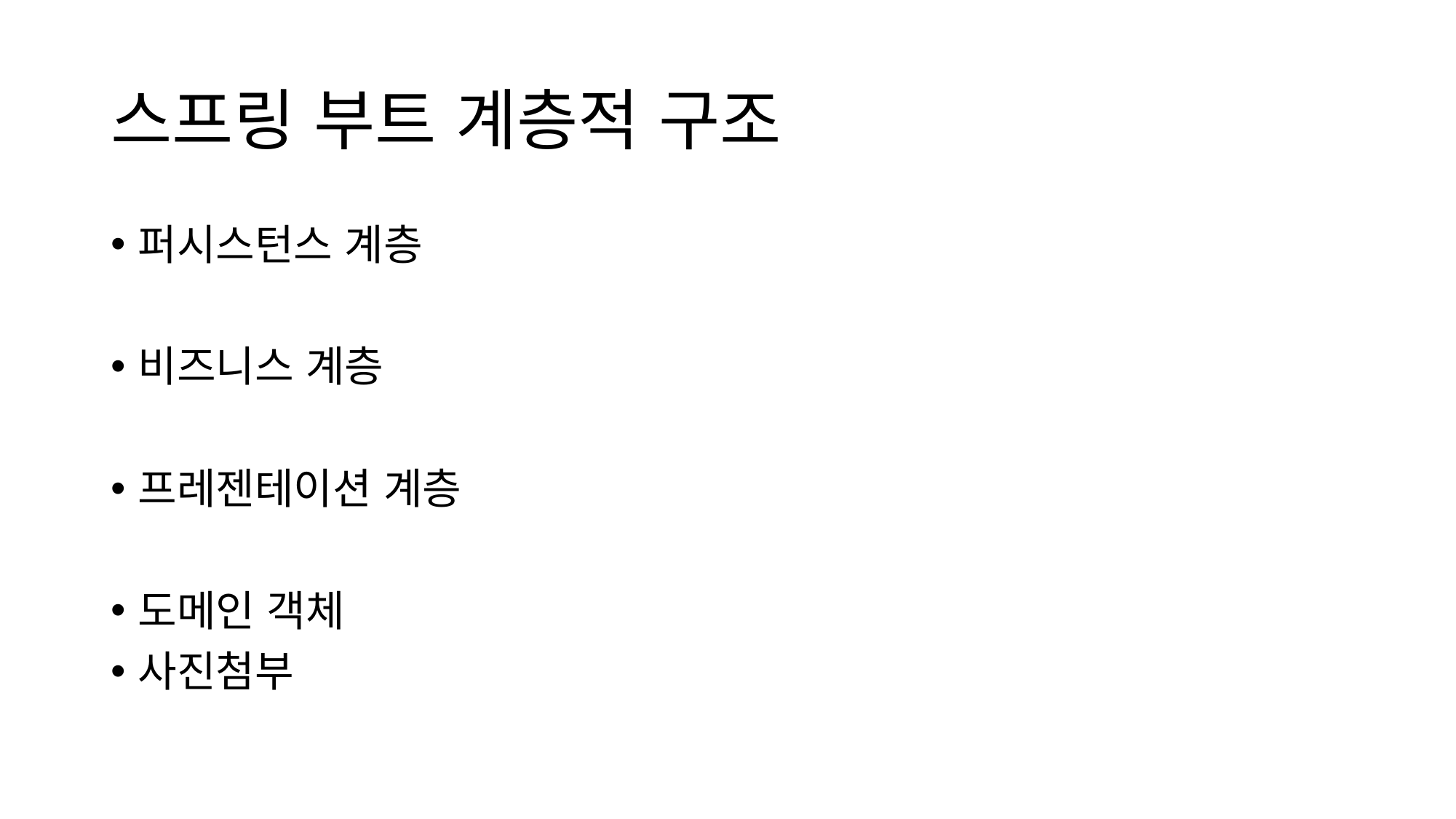

# 스프링 부트 계층적 구조
퍼시스턴스 계층

비즈니스 계층

프레젠테이션 계층

도메인 객체
사진첨부